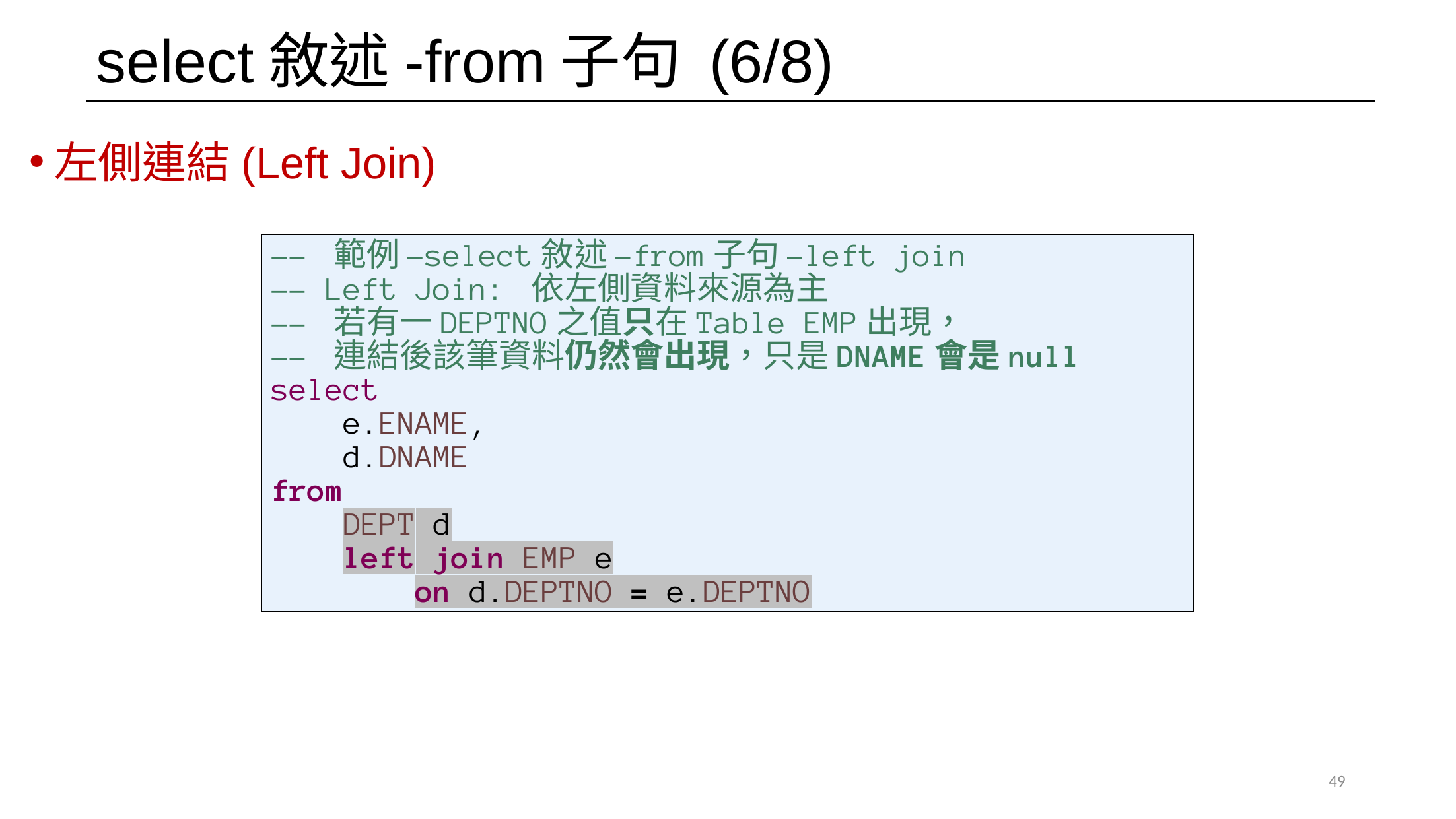

# select敘述-from子句 (6/8)
左側連結(Left Join)
-- 範例-select敘述-from子句-left join
-- Left Join: 依左側資料來源為主
-- 若有一DEPTNO之值只在Table EMP出現，
-- 連結後該筆資料仍然會出現，只是DNAME會是null
select
    e.ENAME,
    d.DNAME
from
    DEPT d
    left join EMP e
        on d.DEPTNO = e.DEPTNO
49